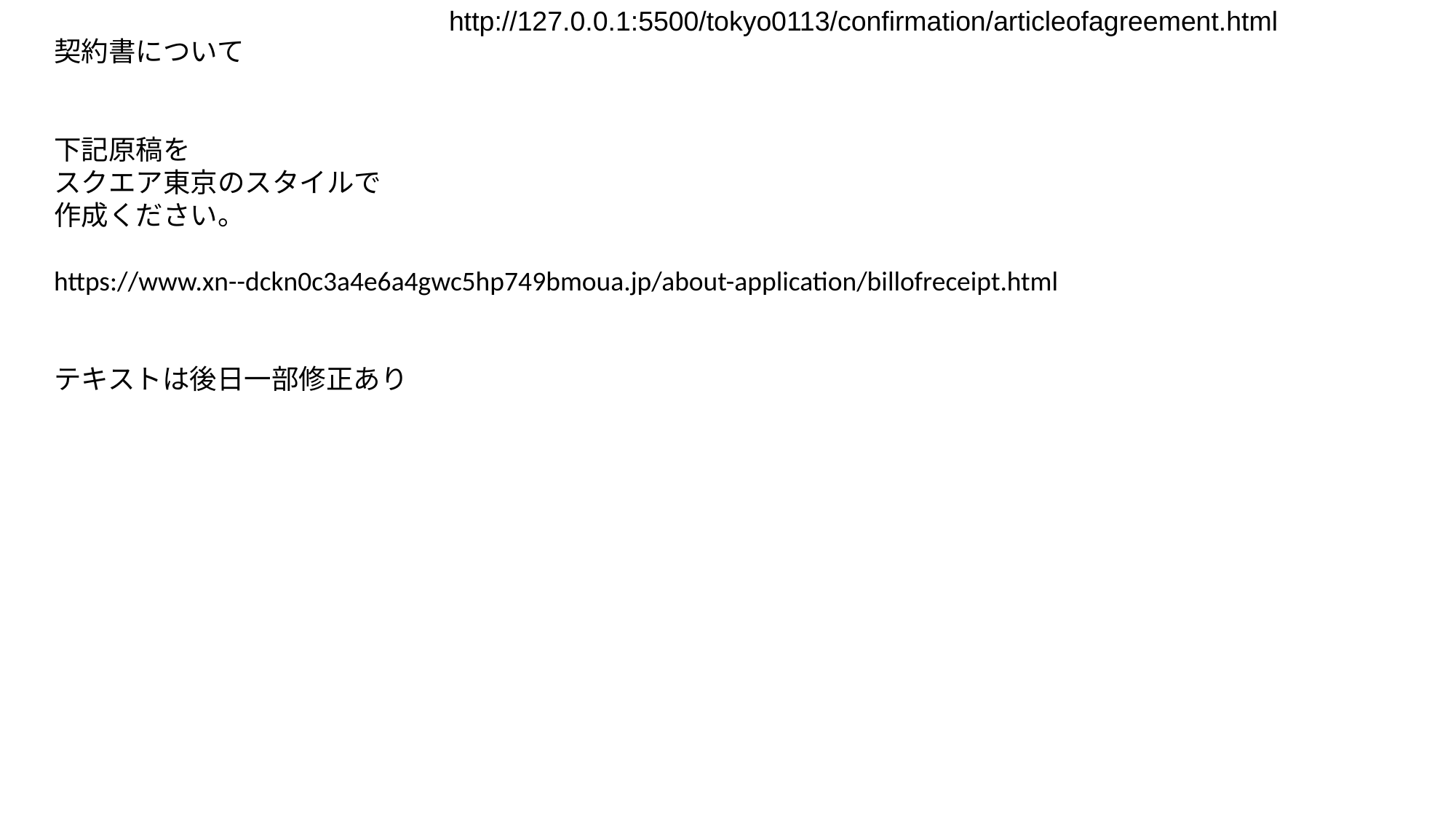

http://127.0.0.1:5500/tokyo0113/confirmation/articleofagreement.html
契約書について

下記原稿を
スクエア東京のスタイルで
作成ください。

https://www.xn--dckn0c3a4e6a4gwc5hp749bmoua.jp/about-application/billofreceipt.html

テキストは後日一部修正あり